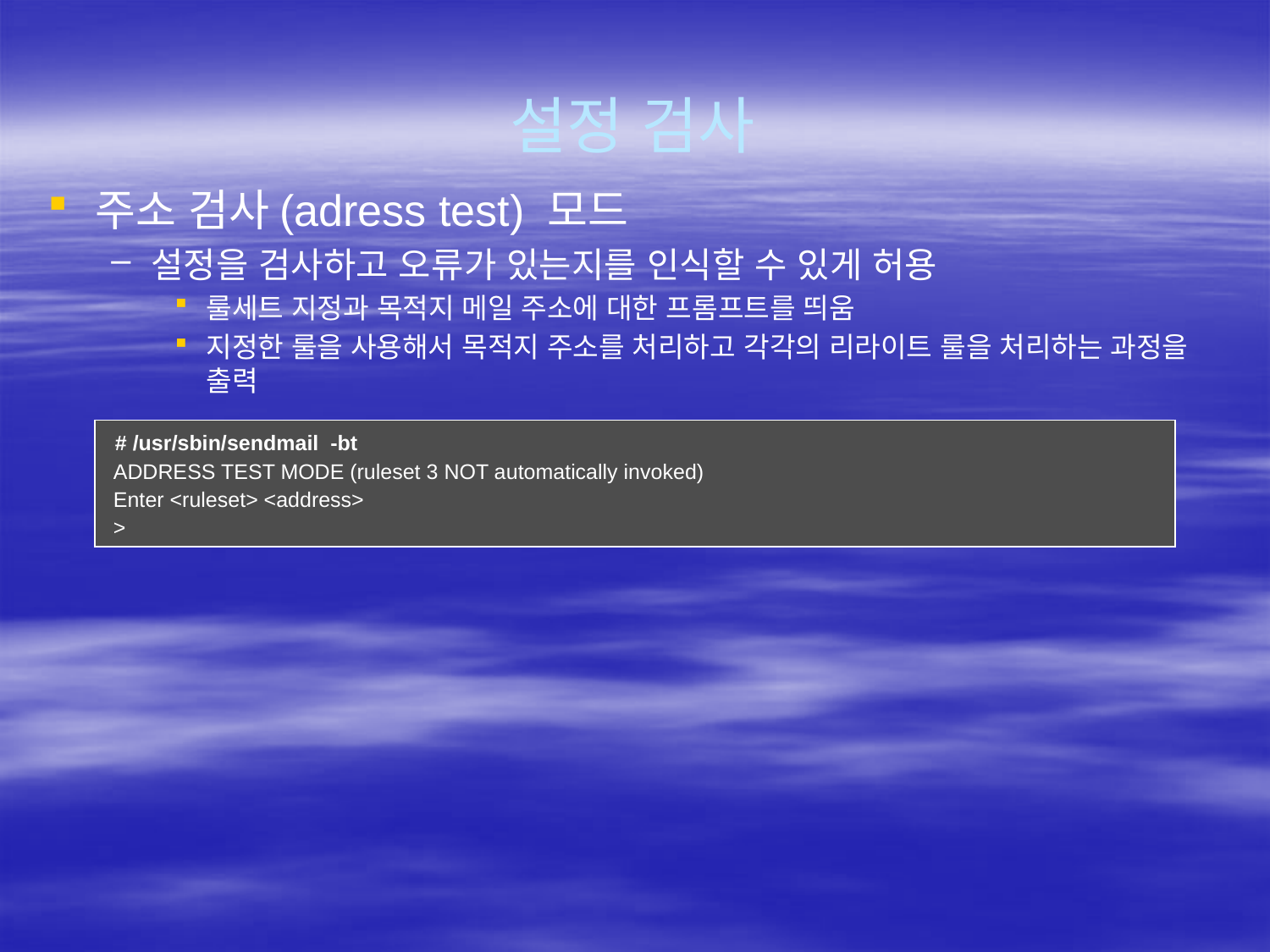

# 설정 검사
주소 검사(adress test) 모드
설정을 검사하고 오류가 있는지를 인식할 수 있게 허용
룰세트 지정과 목적지 메일 주소에 대한 프롬프트를 띄움
지정한 룰을 사용해서 목적지 주소를 처리하고 각각의 리라이트 룰을 처리하는 과정을 출력

| # /usr/sbin/sendmail -bt ADDRESS TEST MODE (ruleset 3 NOT automatically invoked) Enter <ruleset> <address> > |
| --- |